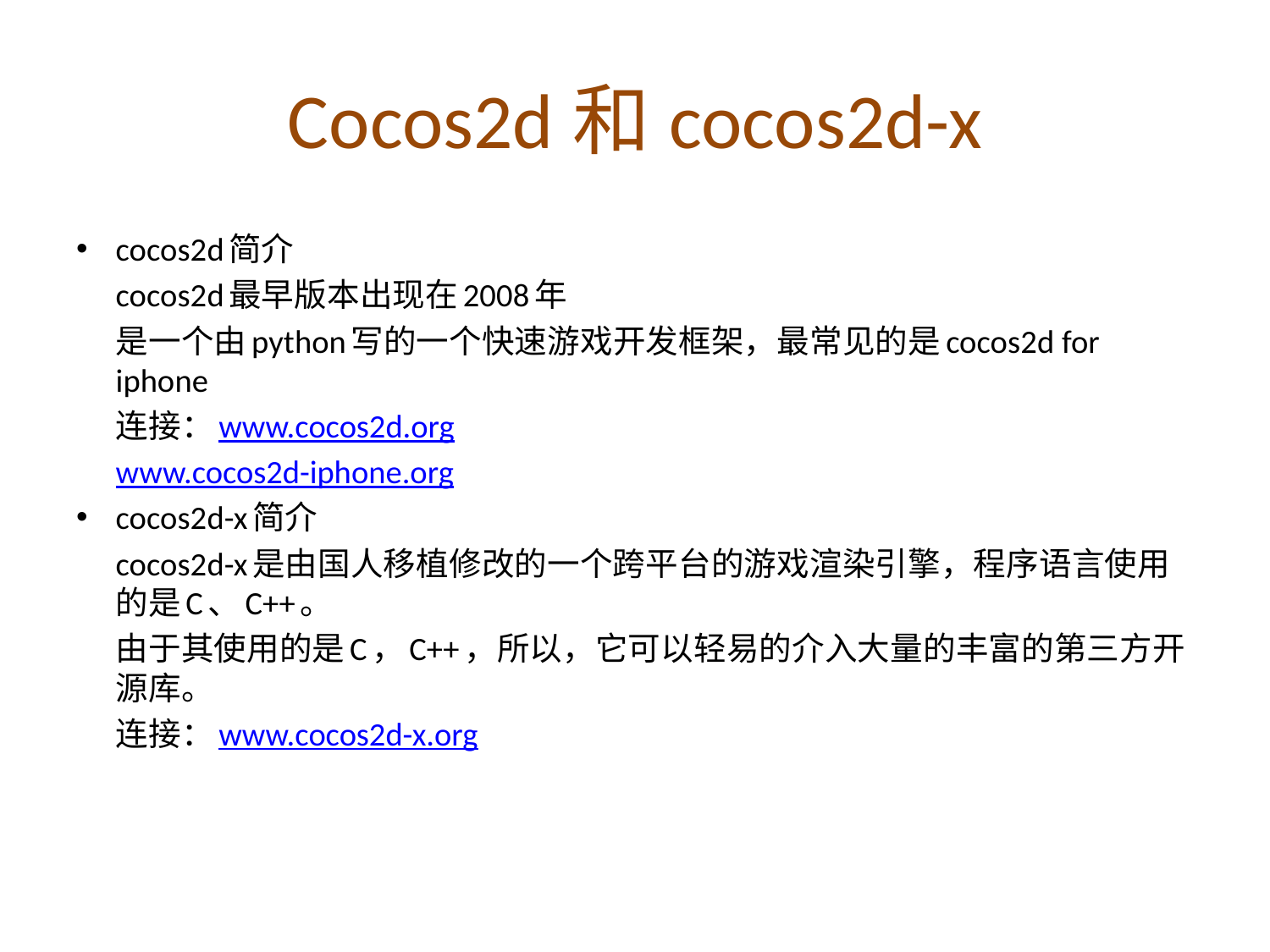

# Cocos2d和cocos2d-x
cocos2d简介
		cocos2d最早版本出现在2008年
		是一个由python写的一个快速游戏开发框架，最常见的是cocos2d for iphone
		连接：www.cocos2d.org
			www.cocos2d-iphone.org
cocos2d-x简介
		cocos2d-x是由国人移植修改的一个跨平台的游戏渲染引擎，程序语言使用的是C、C++。
		由于其使用的是C，C++，所以，它可以轻易的介入大量的丰富的第三方开源库。
		连接：www.cocos2d-x.org